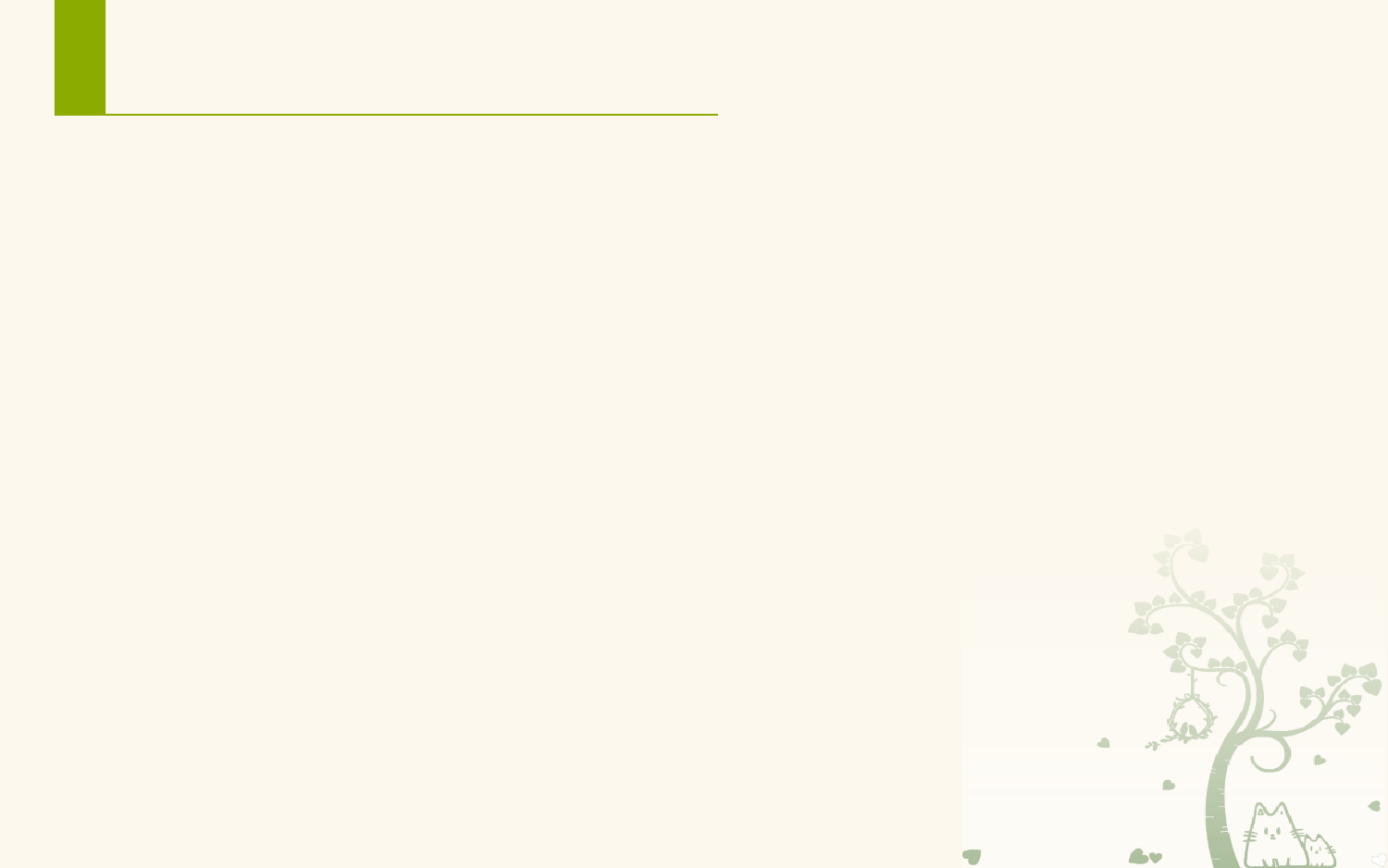

# 5.2 Selector
（2）随后，需要在包含button的xml文件里添加两项。假如是main.xml 文件，需要在<Button />里加两项。
android:focusable="true"
android:backgroud="@drawable/button_color"
这样当使用Button的时候就可以去掉系统自带的背景，实现个性化的背景。